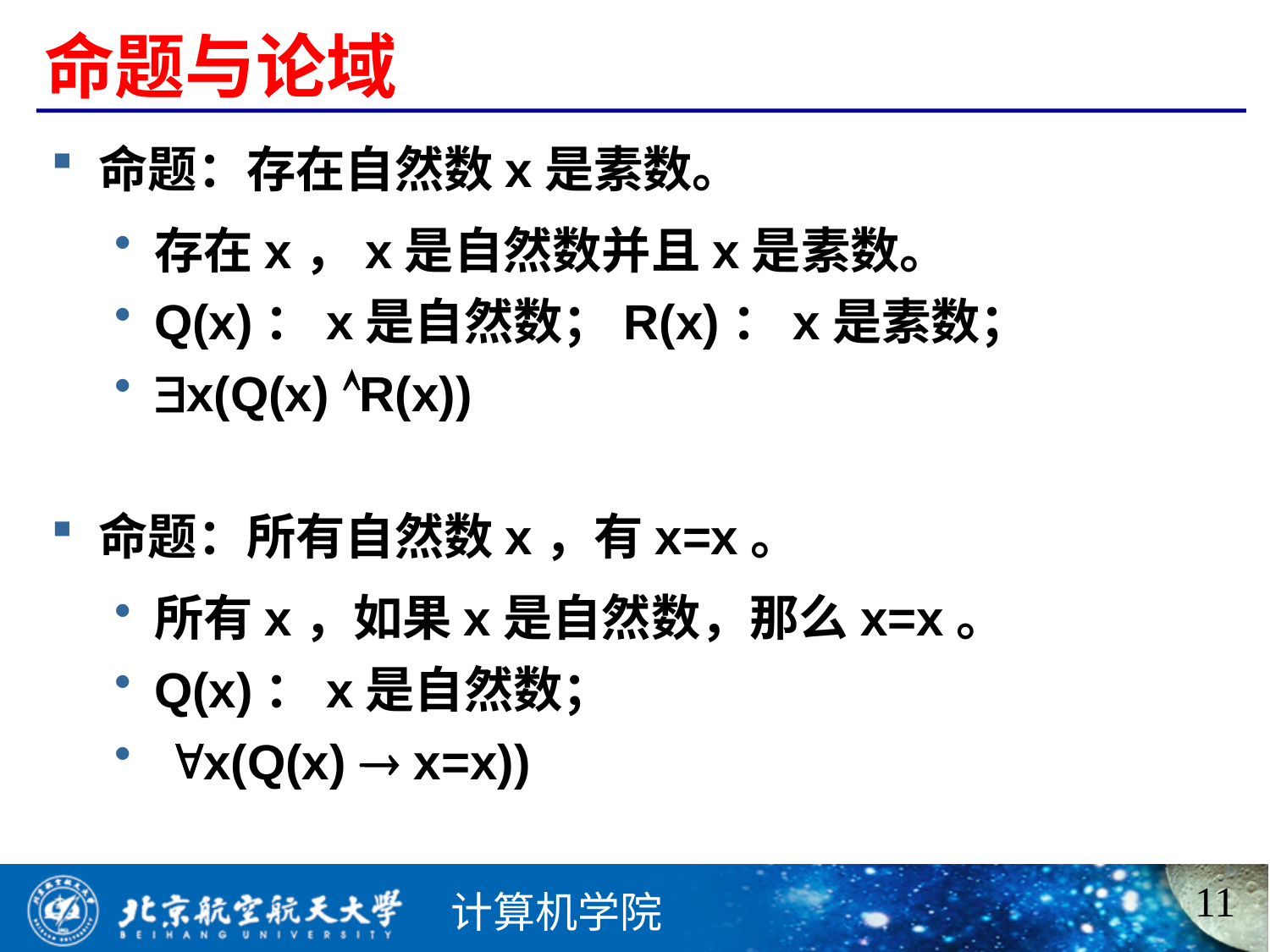

# 命题与论域
命题：存在自然数x是素数。
存在x，x是自然数并且x是素数。
Q(x)：x是自然数；R(x)：x是素数；
∃x(Q(x) ∧R(x))

命题：所有自然数x，有x=x。
所有x，如果x是自然数，那么x=x。
Q(x)：x是自然数；
 ∀x(Q(x) → x=x))